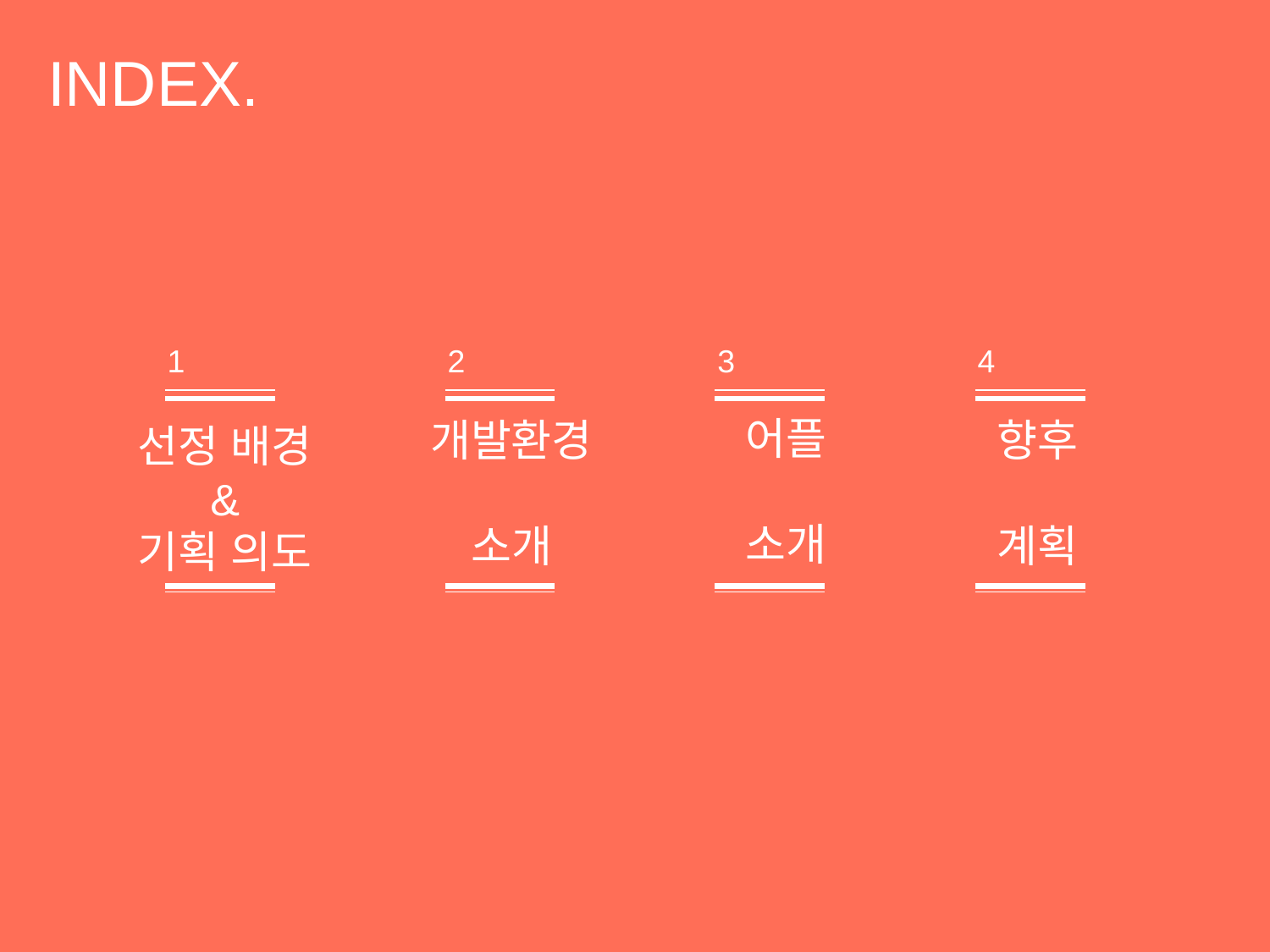

INDEX.
1
2
3
4
어플

소개
개발환경

소개
향후

계획
선정 배경
&
기획 의도